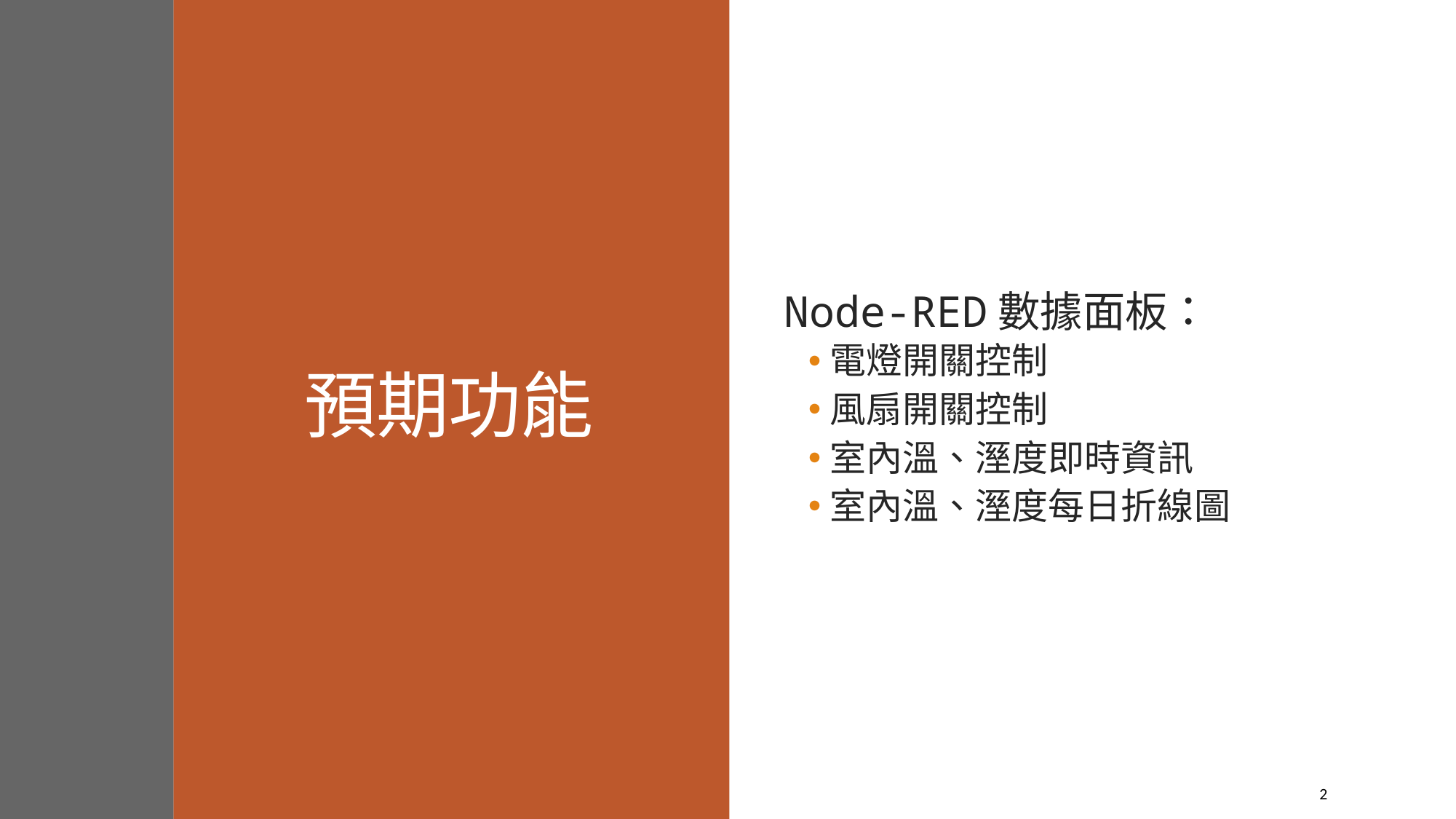

# 預期功能
Node-RED數據面板：
電燈開關控制
風扇開關控制
室內溫、溼度即時資訊
室內溫、溼度每日折線圖
2